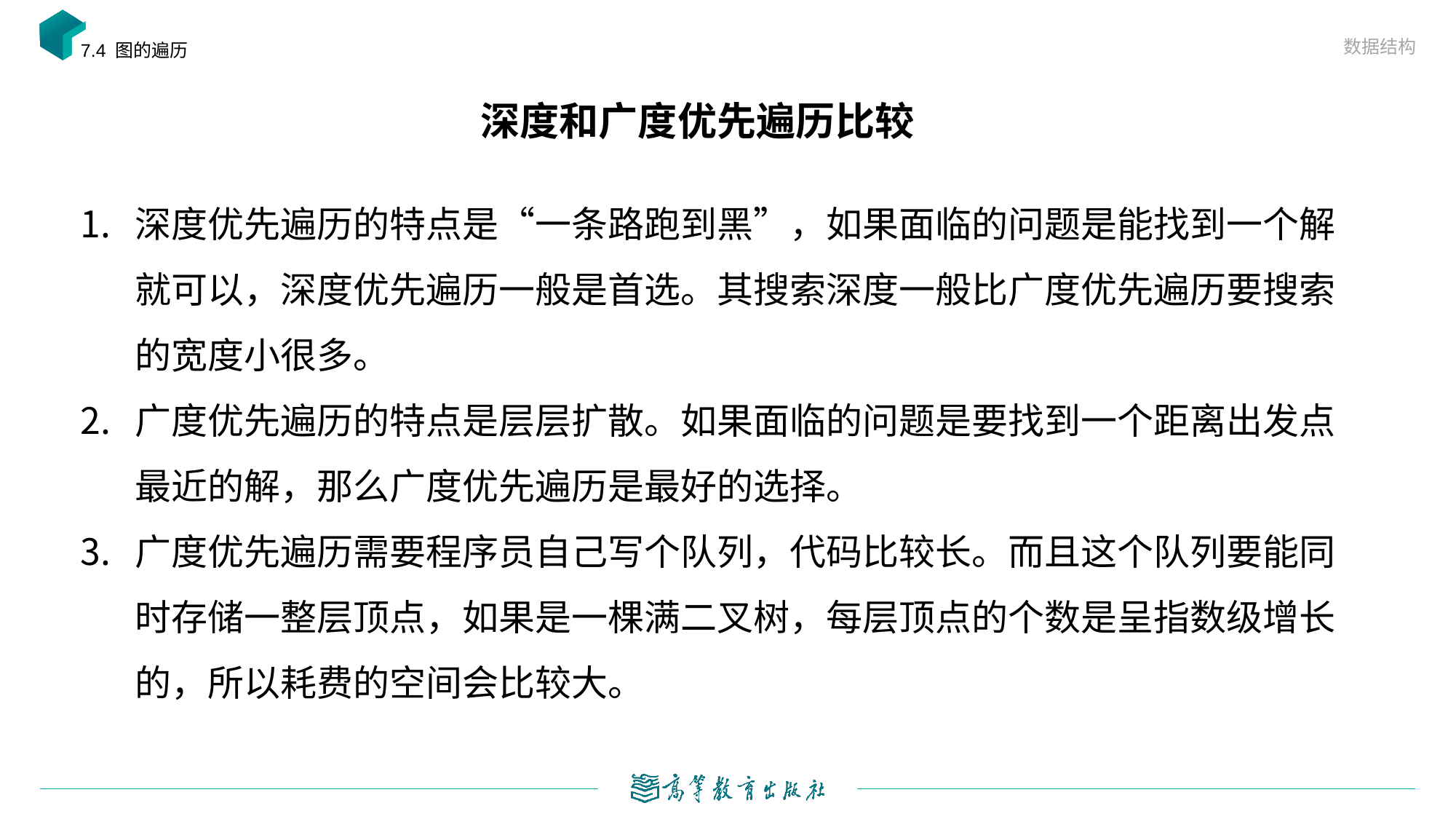

数据结构
7.4 图的遍历
# 深度和广度优先遍历比较
深度优先遍历的特点是“一条路跑到黑”，如果面临的问题是能找到一个解就可以，深度优先遍历一般是首选。其搜索深度一般比广度优先遍历要搜索的宽度小很多。
广度优先遍历的特点是层层扩散。如果面临的问题是要找到一个距离出发点最近的解，那么广度优先遍历是最好的选择。
广度优先遍历需要程序员自己写个队列，代码比较长。而且这个队列要能同时存储一整层顶点，如果是一棵满二叉树，每层顶点的个数是呈指数级增长的，所以耗费的空间会比较大。